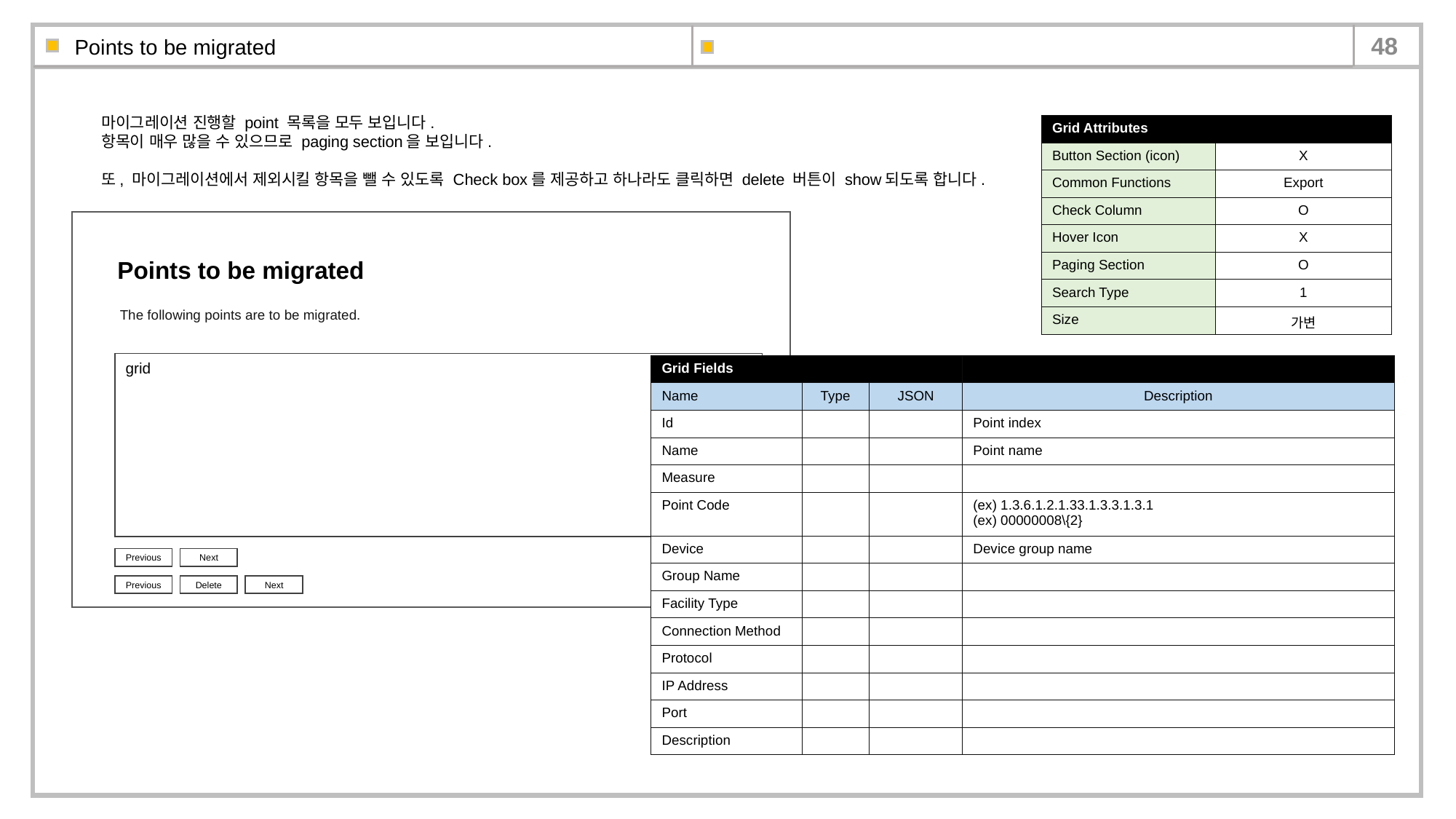

# Points to be migrated
마이그레이션 진행할 point 목록을 모두 보입니다.
항목이 매우 많을 수 있으므로 paging section을 보입니다.

또, 마이그레이션에서 제외시킬 항목을 뺄 수 있도록 Check box를 제공하고 하나라도 클릭하면 delete 버튼이 show되도록 합니다.

| Grid Attributes |  |
| --- | --- |
| Button Section (icon) | X |
| Common Functions | Export |
| Check Column | O |
| Hover Icon | X |
| Paging Section | O |
| Search Type | 1 |
| Size | 가변 |

Points to be migrated
The following points are to be migrated.
grid
| Grid Fields |  |  |  |
| --- | --- | --- | --- |
| Name | Type | JSON | Description |
| Id |  |  | Point index |
| Name |  |  | Point name |
| Measure |  |  |  |
| Point Code |  |  | (ex) 1.3.6.1.2.1.33.1.3.3.1.3.1 (ex) 00000008\{2} |
| Device |  |  | Device group name |
| Group Name |  |  |  |
| Facility Type |  |  |  |
| Connection Method |  |  |  |
| Protocol |  |  |  |
| IP Address |  |  |  |
| Port |  |  |  |
| Description |  |  |  |
Previous
Next
Previous
Delete
Next